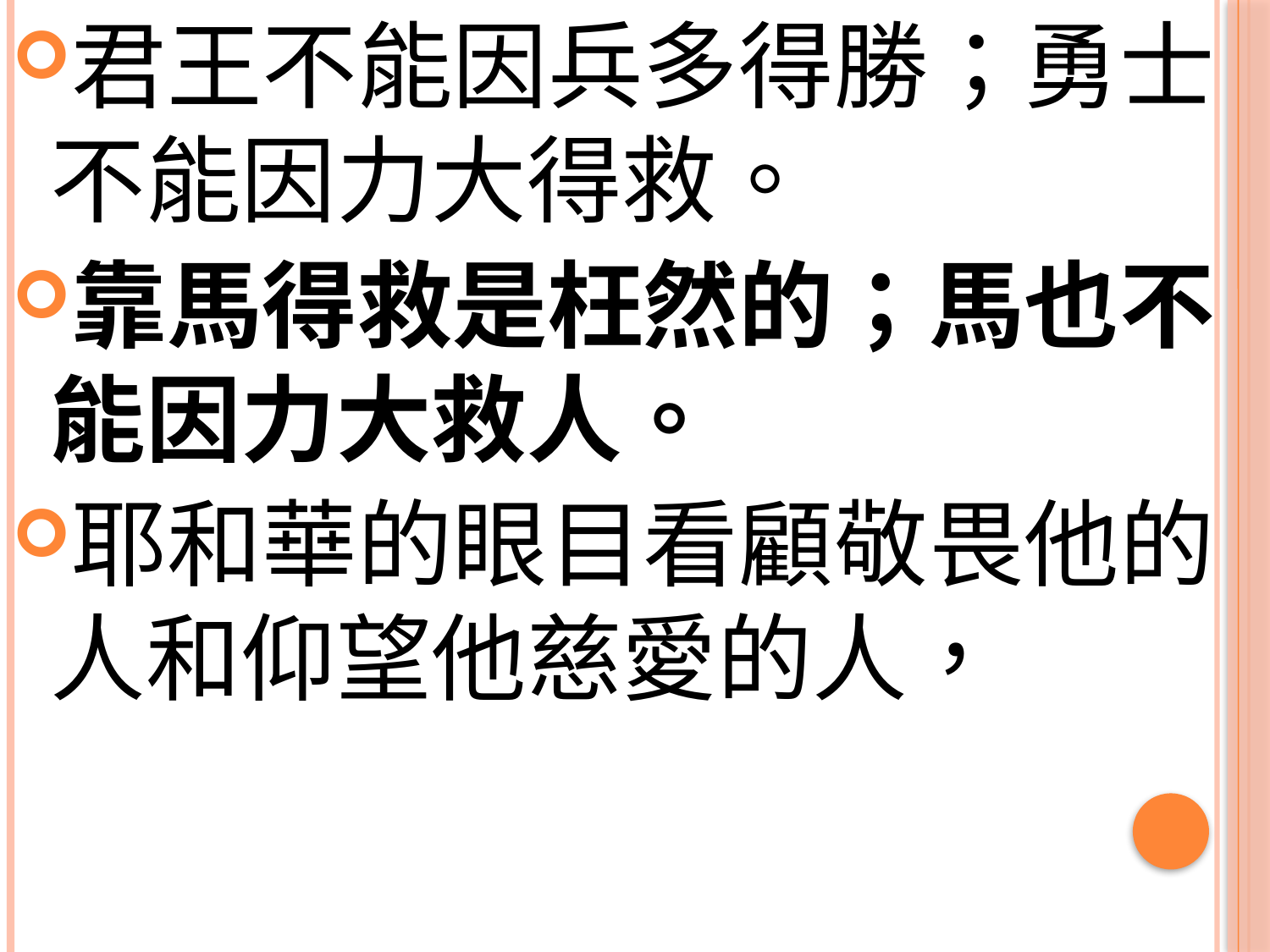

君王不能因兵多得勝；勇士不能因力大得救。
靠馬得救是枉然的；馬也不能因力大救人。
耶和華的眼目看顧敬畏他的人和仰望他慈愛的人，